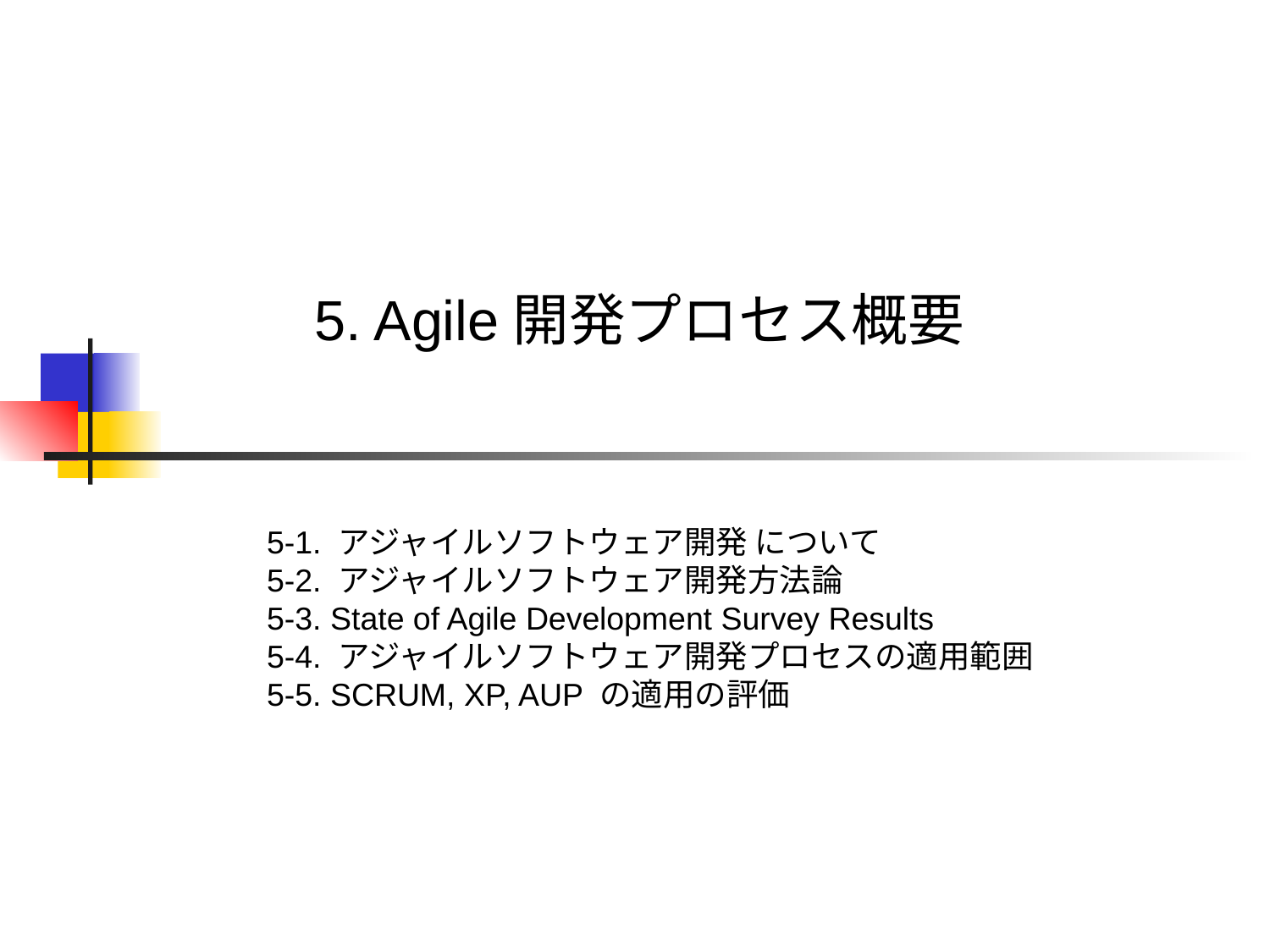

5. Agile開発プロセス概要
5-1. アジャイルソフトウェア開発 について
5-2. アジャイルソフトウェア開発方法論
5-3. State of Agile Development Survey Results
5-4. アジャイルソフトウェア開発プロセスの適用範囲
5-5. SCRUM, XP, AUP の適用の評価